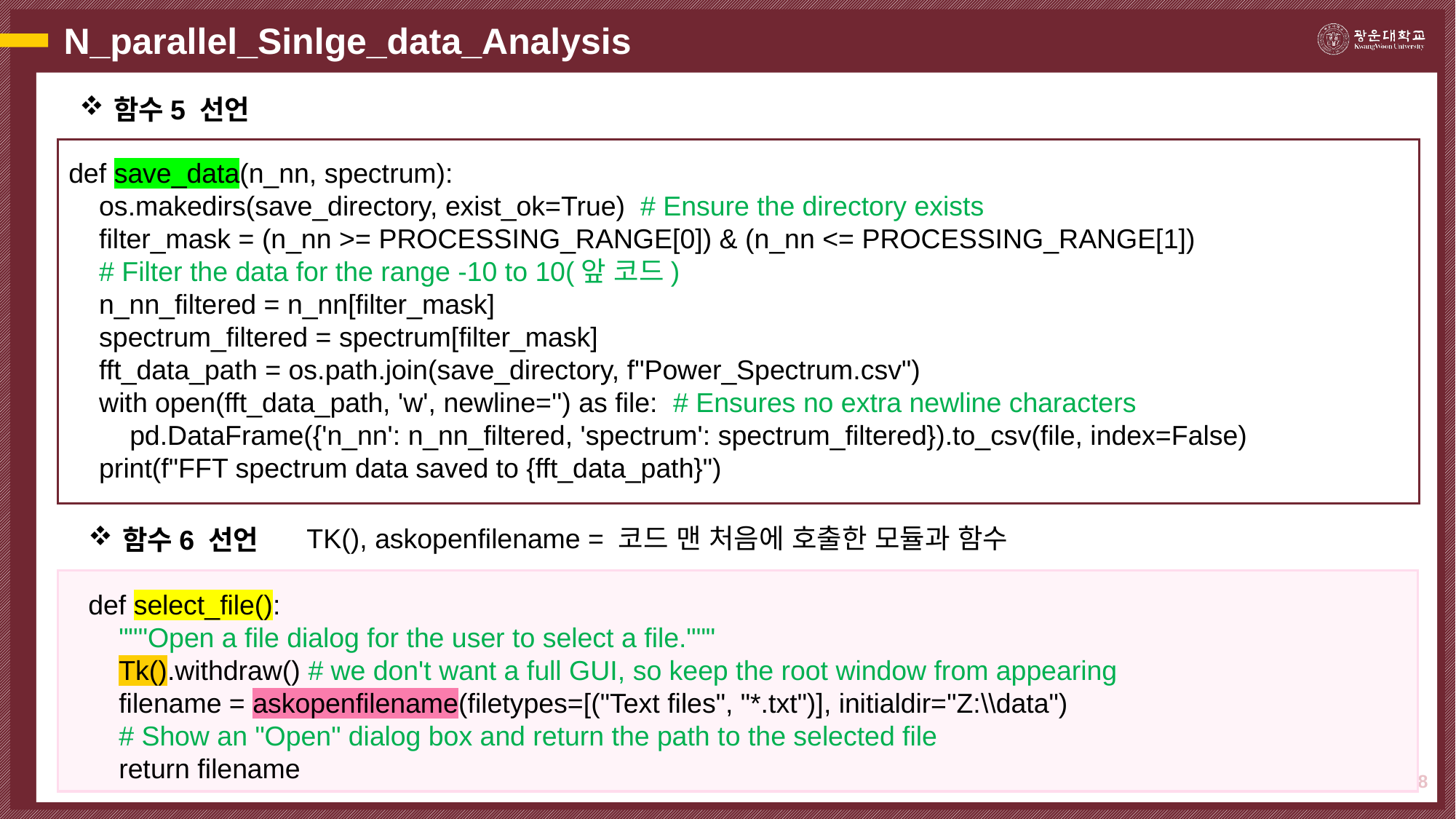

# N_parallel_Sinlge_data_Analysis
함수5 선언

def save_data(n_nn, spectrum):
    os.makedirs(save_directory, exist_ok=True)  # Ensure the directory exists
    filter_mask = (n_nn >= PROCESSING_RANGE[0]) & (n_nn <= PROCESSING_RANGE[1])
    # Filter the data for the range -10 to 10(앞 코드)
    n_nn_filtered = n_nn[filter_mask]
    spectrum_filtered = spectrum[filter_mask]
    fft_data_path = os.path.join(save_directory, f"Power_Spectrum.csv")
    with open(fft_data_path, 'w', newline='') as file:  # Ensures no extra newline characters
        pd.DataFrame({'n_nn': n_nn_filtered, 'spectrum': spectrum_filtered}).to_csv(file, index=False)
    print(f"FFT spectrum data saved to {fft_data_path}")
TK(), askopenfilename = 코드 맨 처음에 호출한 모듈과 함수
함수6 선언

def select_file():
    """Open a file dialog for the user to select a file."""
    Tk().withdraw() # we don't want a full GUI, so keep the root window from appearing
    filename = askopenfilename(filetypes=[("Text files", "*.txt")], initialdir="Z:\\data")
    # Show an "Open" dialog box and return the path to the selected file
    return filename
8